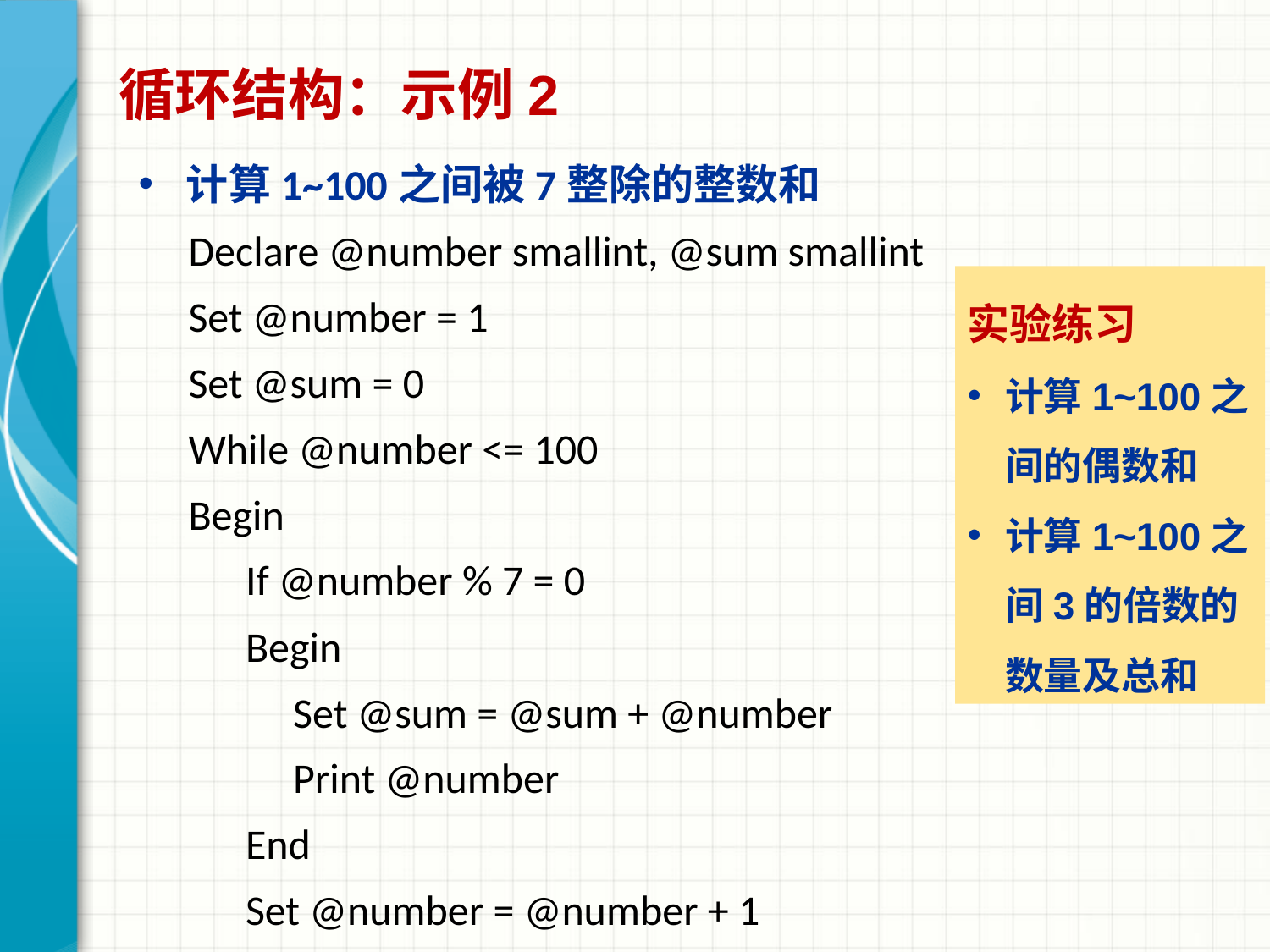

# 循环结构：示例2
计算1~100之间被7整除的整数和
Declare @number smallint, @sum smallint
Set @number = 1
Set @sum = 0
While @number <= 100
Begin
      If @number % 7 = 0
      Begin
           Set @sum = @sum + @number
           Print @number
      End
      Set @number = @number + 1
End
Print '1到之间能被整除的整数和为'+str(@sum)
实验练习
计算1~100之间的偶数和
计算1~100之间3的倍数的数量及总和